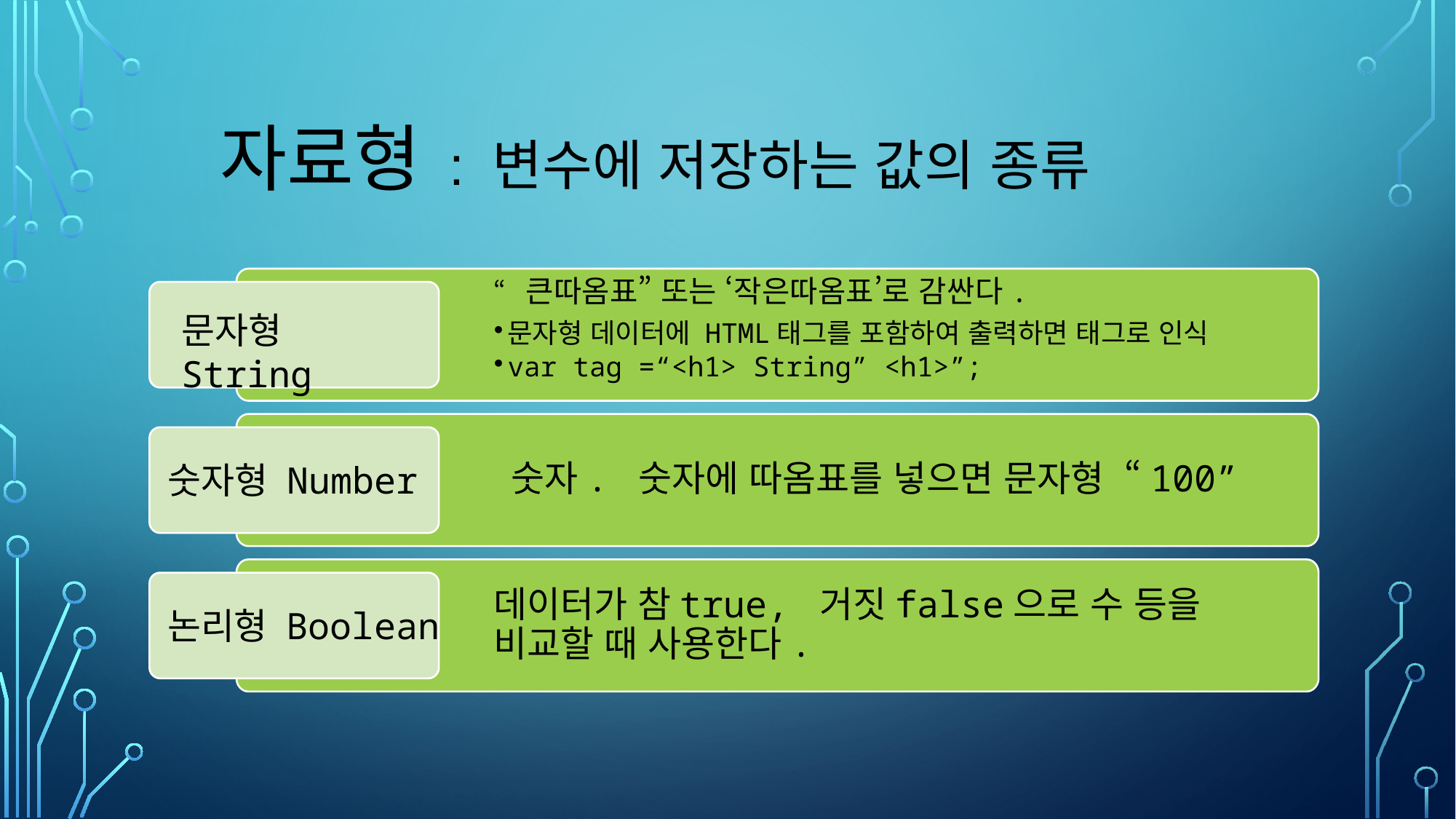

# 자료형 : 변수에 저장하는 값의 종류
“큰따옴표” 또는 ‘작은따옴표’로 감싼다.
문자형 데이터에 HTML태그를 포함하여 출력하면 태그로 인식
var tag =“<h1> String” <h1>”;

 숫자. 숫자에 따옴표를 넣으면 문자형  “100”

데이터가 참true, 거짓false으로 수 등을 비교할 때 사용한다.

문자형 String
숫자형 Number
논리형 Boolean